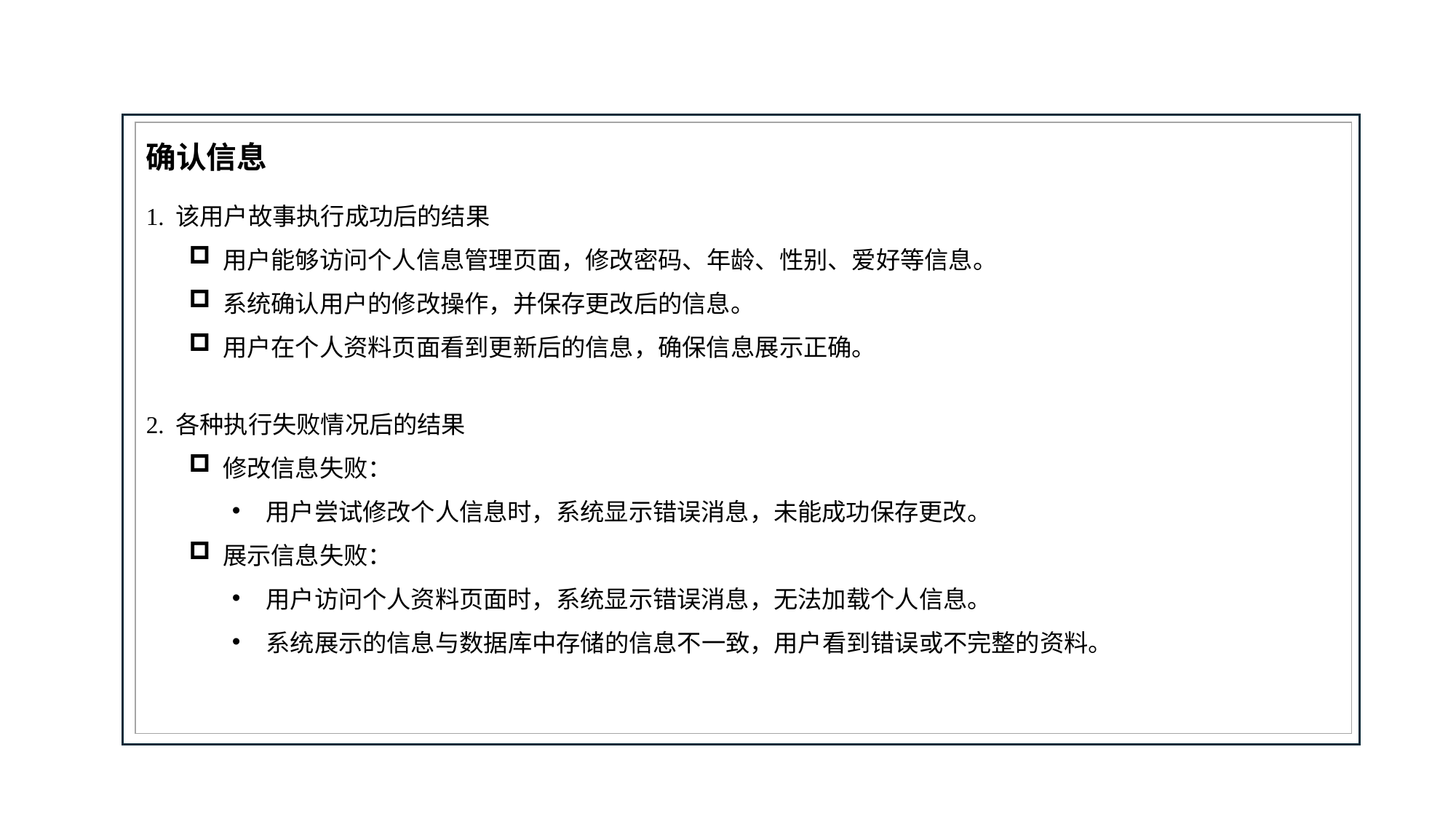

对于新功能，有注释的线框。对于bug，用截图重现的步骤。对于非功能性的故事，解释范围/标准
| 1. 该用户故事执行成功后的结果 用户能够访问个人信息管理页面，修改密码、年龄、性别、爱好等信息。 系统确认用户的修改操作，并保存更改后的信息。 用户在个人资料页面看到更新后的信息，确保信息展示正确。 2. 各种执行失败情况后的结果 修改信息失败： 用户尝试修改个人信息时，系统显示错误消息，未能成功保存更改。 展示信息失败： 用户访问个人资料页面时，系统显示错误消息，无法加载个人信息。 系统展示的信息与数据库中存储的信息不一致，用户看到错误或不完整的资料。 |
| --- |
确认信息